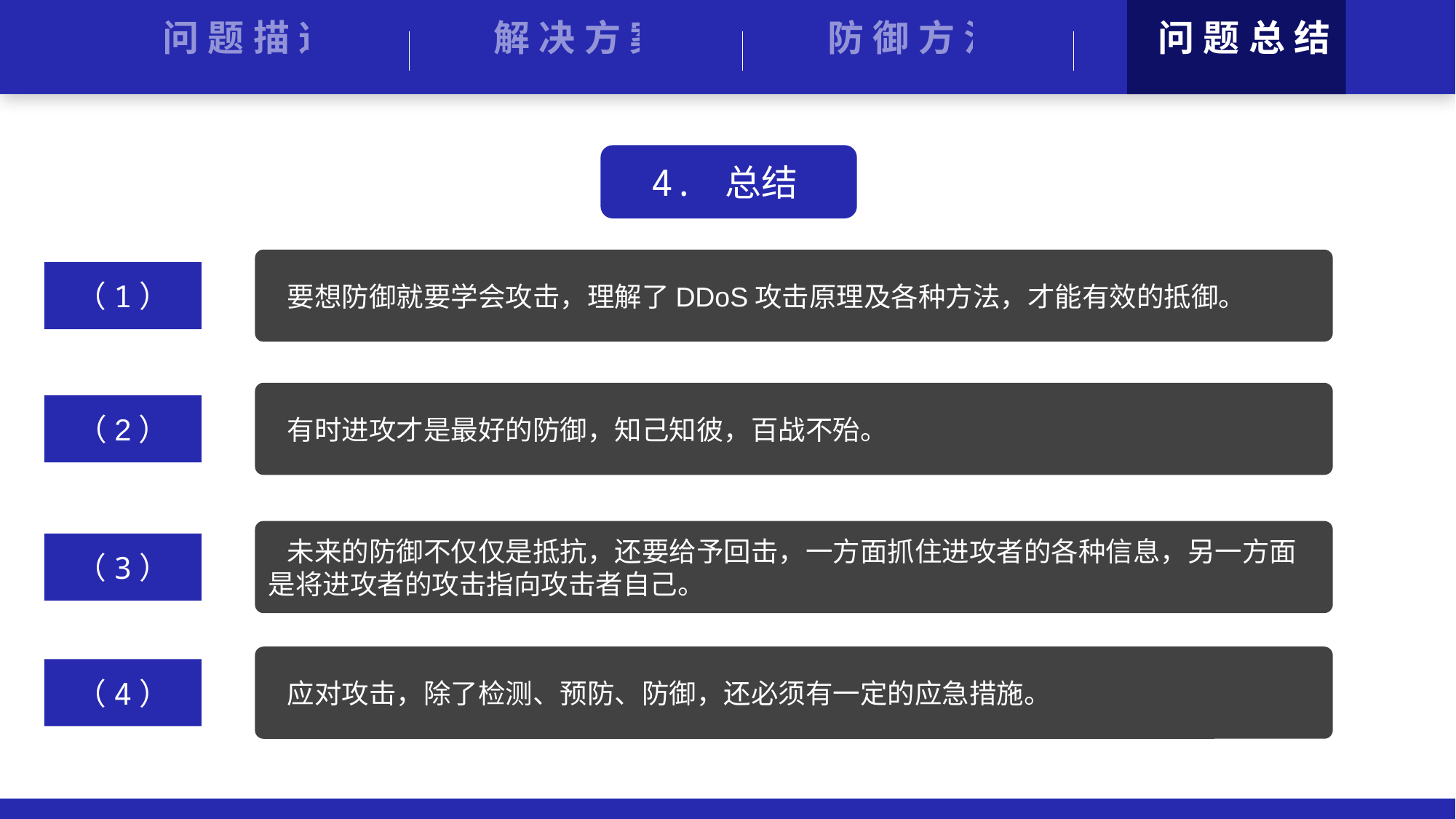

防御方法
问题总结
问题描述
解决方案
4. 总结
  要想防御就要学会攻击，理解了DDoS攻击原理及各种方法，才能有效的抵御。
（1）
  有时进攻才是最好的防御，知己知彼，百战不殆。
（2）
F1-score不高，图片背景有要求
  未来的防御不仅仅是抵抗，还要给予回击，一方面抓住进攻者的各种信息，另一方面是将进攻者的攻击指向攻击者自己。
（3）
混杂语音识别，复杂人群人脸识别
  应对攻击，除了检测、预防、防御，还必须有一定的应急措施。
（4）
混杂语音识别，复杂人群人脸识别